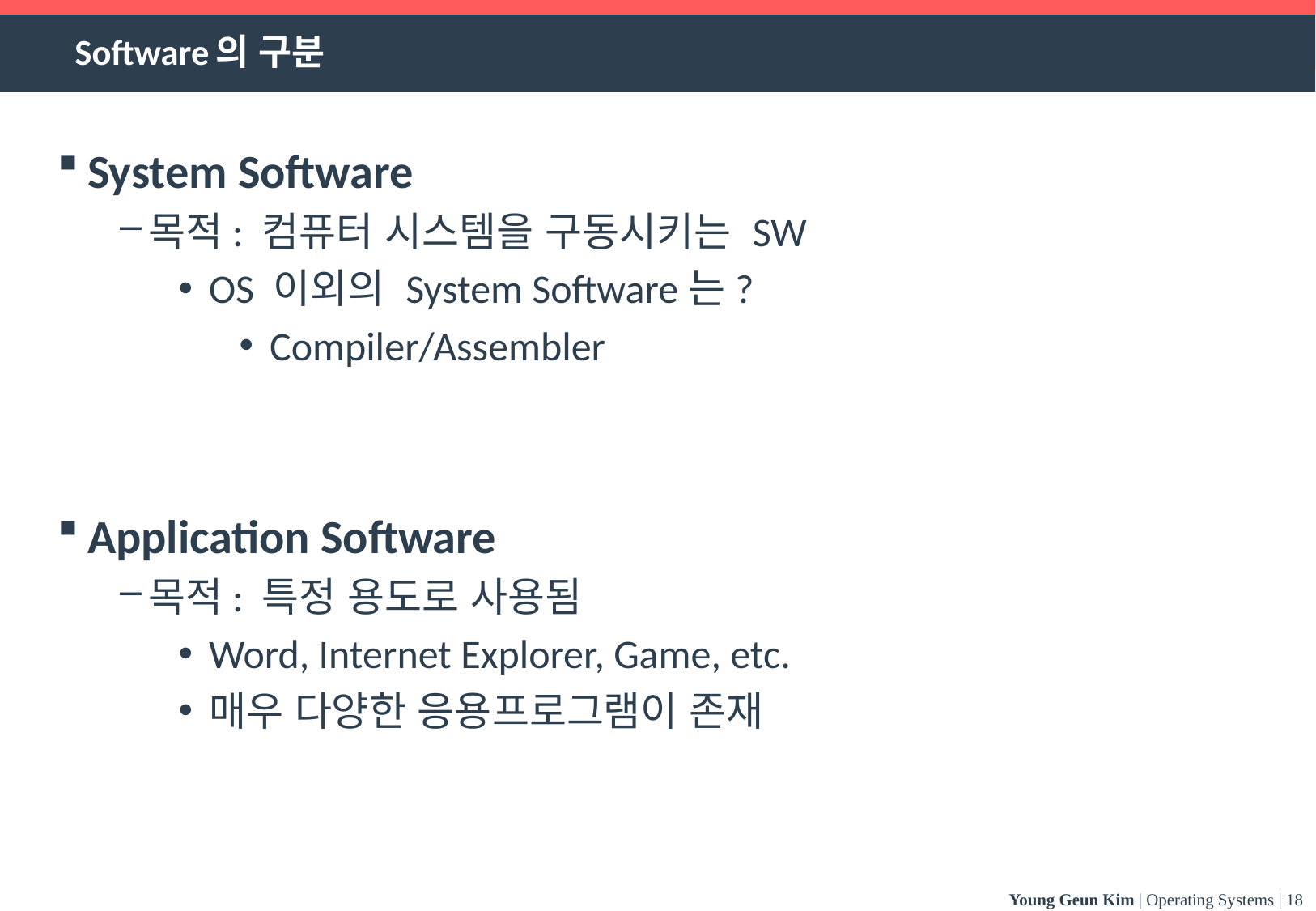

# Software의 구분
System Software
목적: 컴퓨터 시스템을 구동시키는 SW
OS 이외의 System Software는?
Compiler/Assembler

Application Software
목적: 특정 용도로 사용됨
Word, Internet Explorer, Game, etc.
매우 다양한 응용프로그램이 존재

Young Geun Kim | Operating Systems | 18